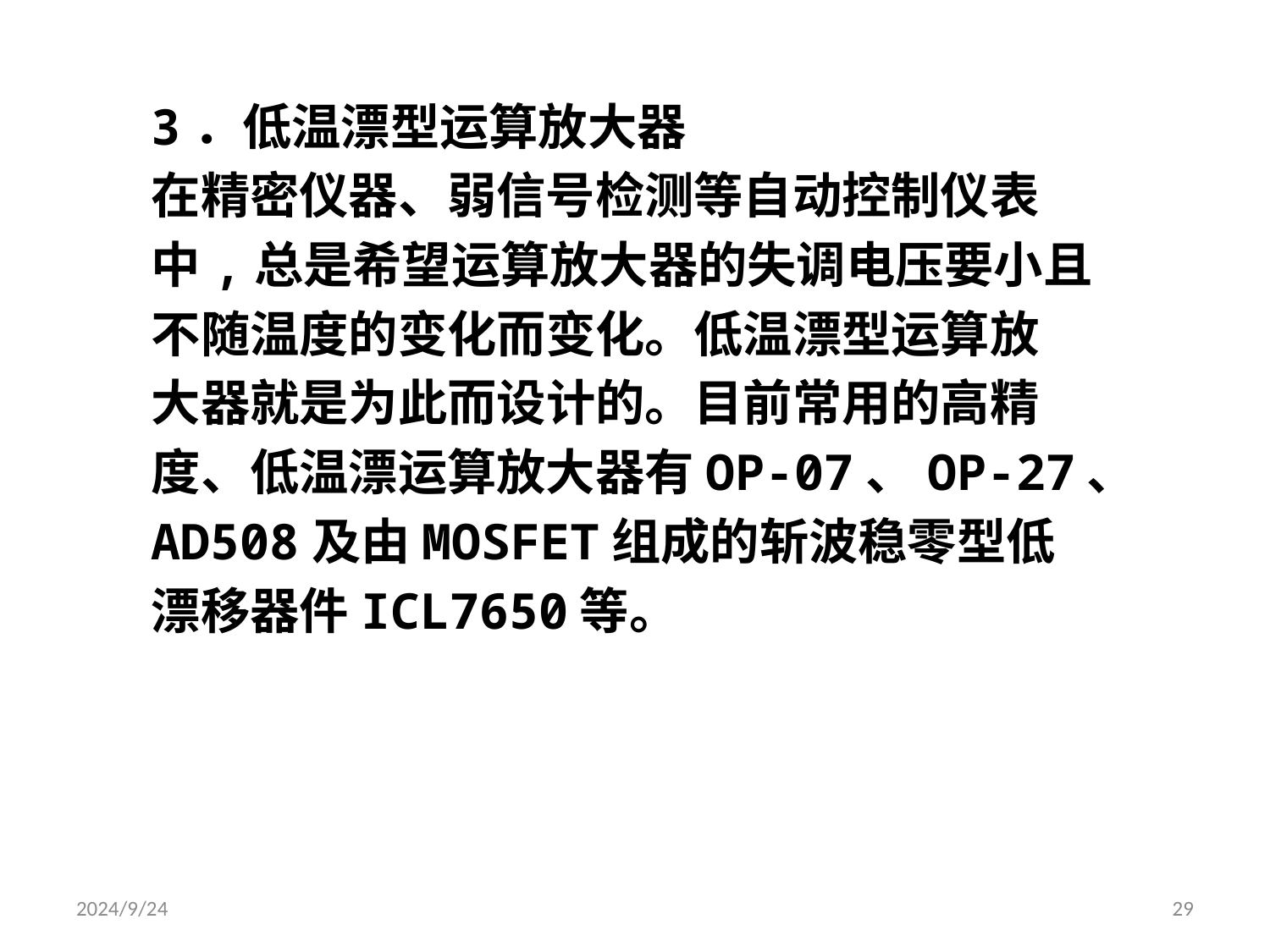

3．低温漂型运算放大器
在精密仪器、弱信号检测等自动控制仪表
中,总是希望运算放大器的失调电压要小且
不随温度的变化而变化。低温漂型运算放
大器就是为此而设计的。目前常用的高精
度、低温漂运算放大器有OP-07、OP-27、
AD508及由MOSFET组成的斩波稳零型低
漂移器件ICL7650等。

2024/9/24
29